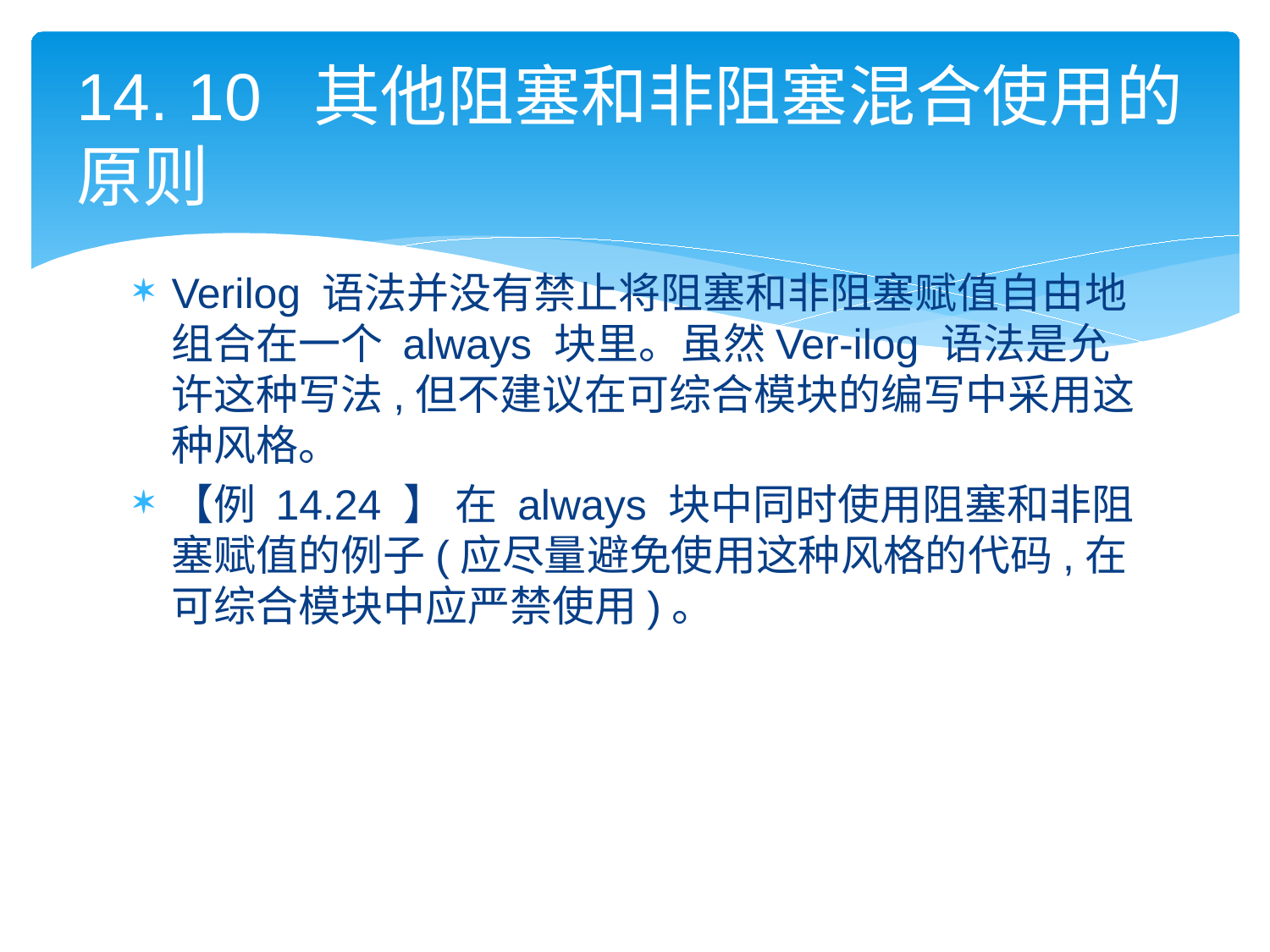

# 14. 10  其他阻塞和非阻塞混合使用的原则
Verilog 语法并没有禁止将阻塞和非阻塞赋值自由地组合在一个 always 块里。虽然Ver-ilog 语法是允许这种写法,但不建议在可综合模块的编写中采用这种风格。
【例 14.24 】 在 always 块中同时使用阻塞和非阻塞赋值的例子(应尽量避免使用这种风格的代码,在可综合模块中应严禁使用)。